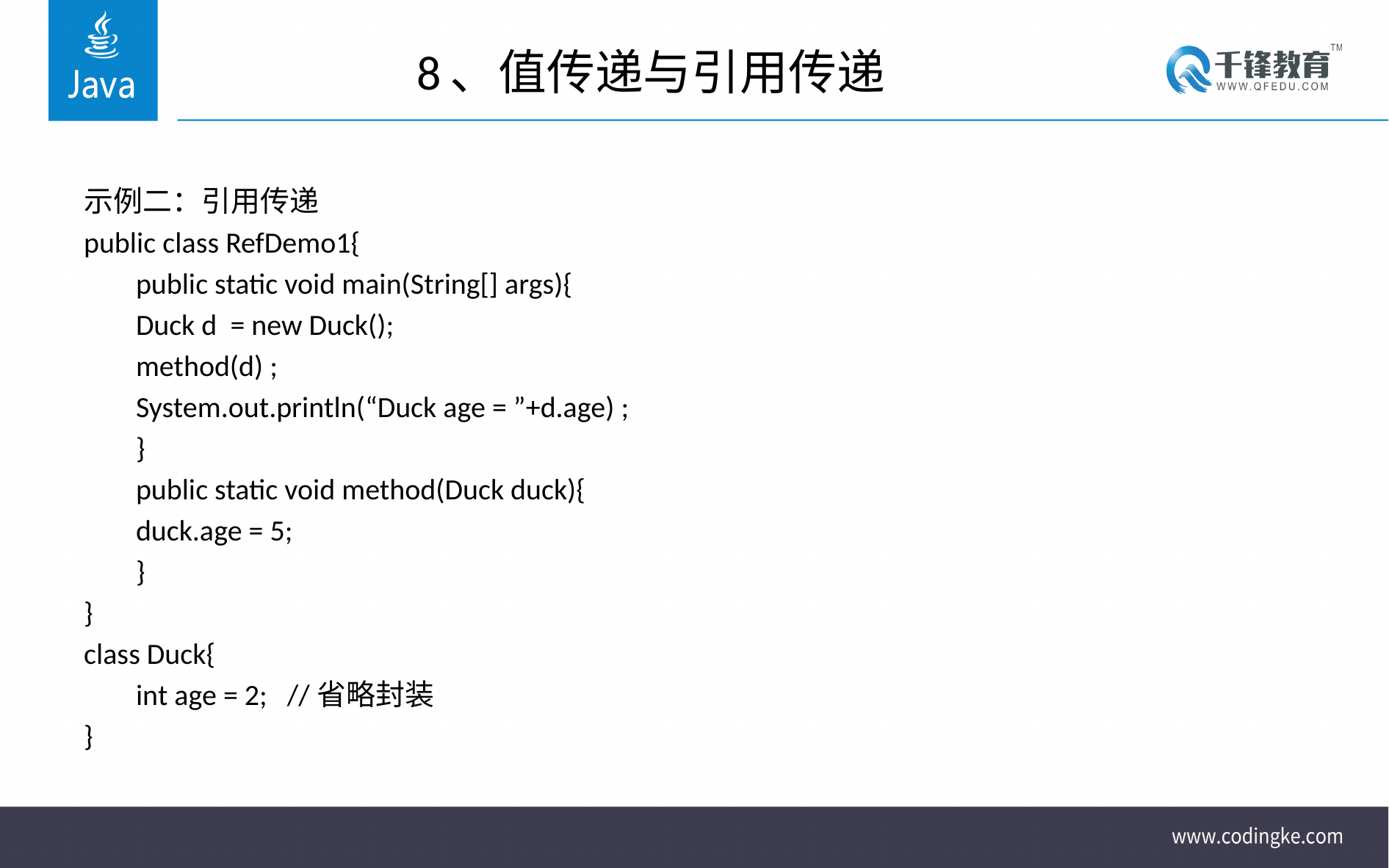

# 8、值传递与引用传递
示例二：引用传递
public class RefDemo1{
	public static void main(String[] args){
		Duck d  = new Duck();
		method(d) ;
		System.out.println(“Duck age = ”+d.age) ;
	}
	public static void method(Duck duck){
		duck.age = 5;
	}
}
class Duck{
 	int age = 2;   //省略封装
}